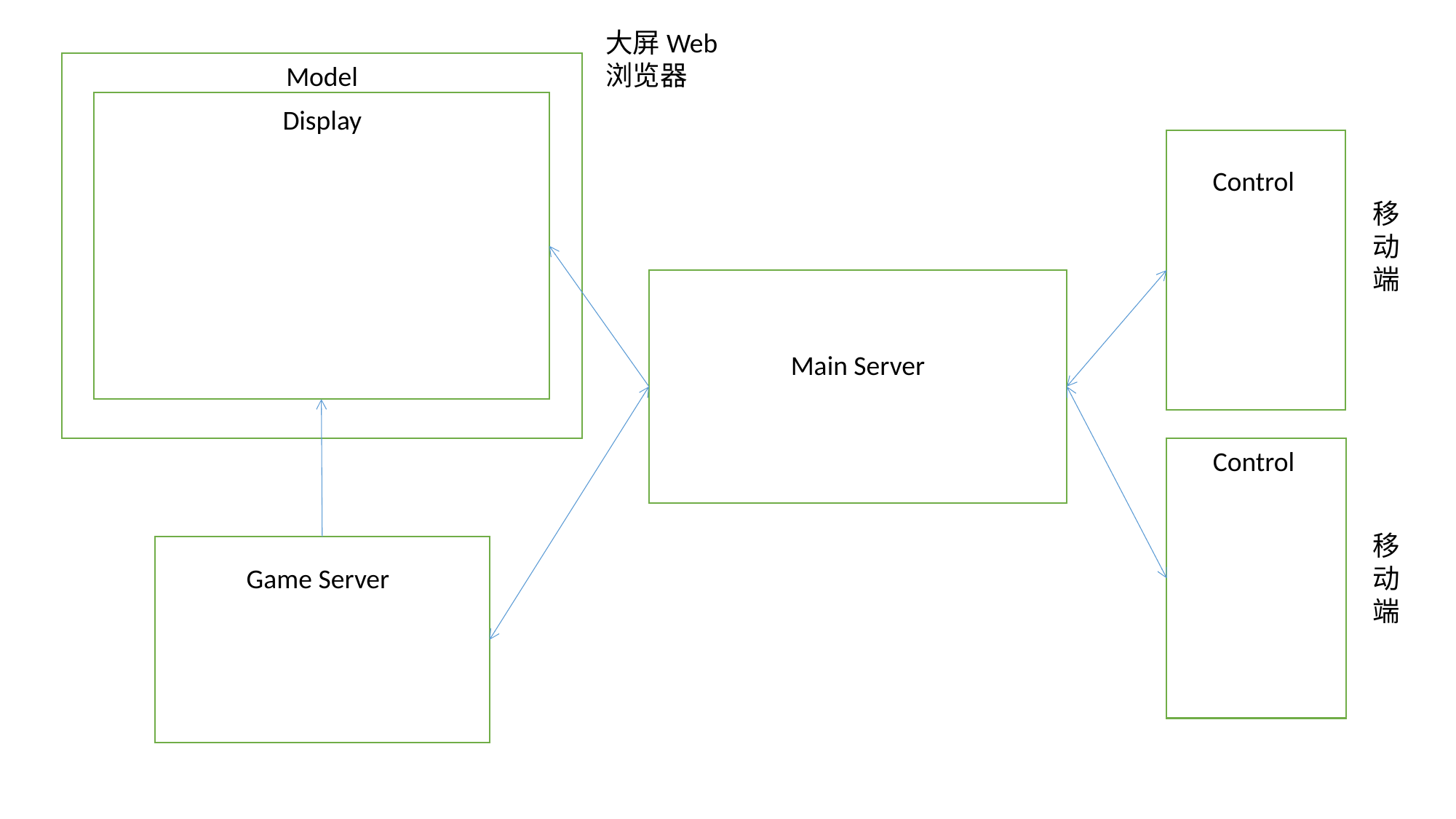

大屏Web浏览器

Model

Display

Control
移动端

Main Server

Control
移动端

Game Server